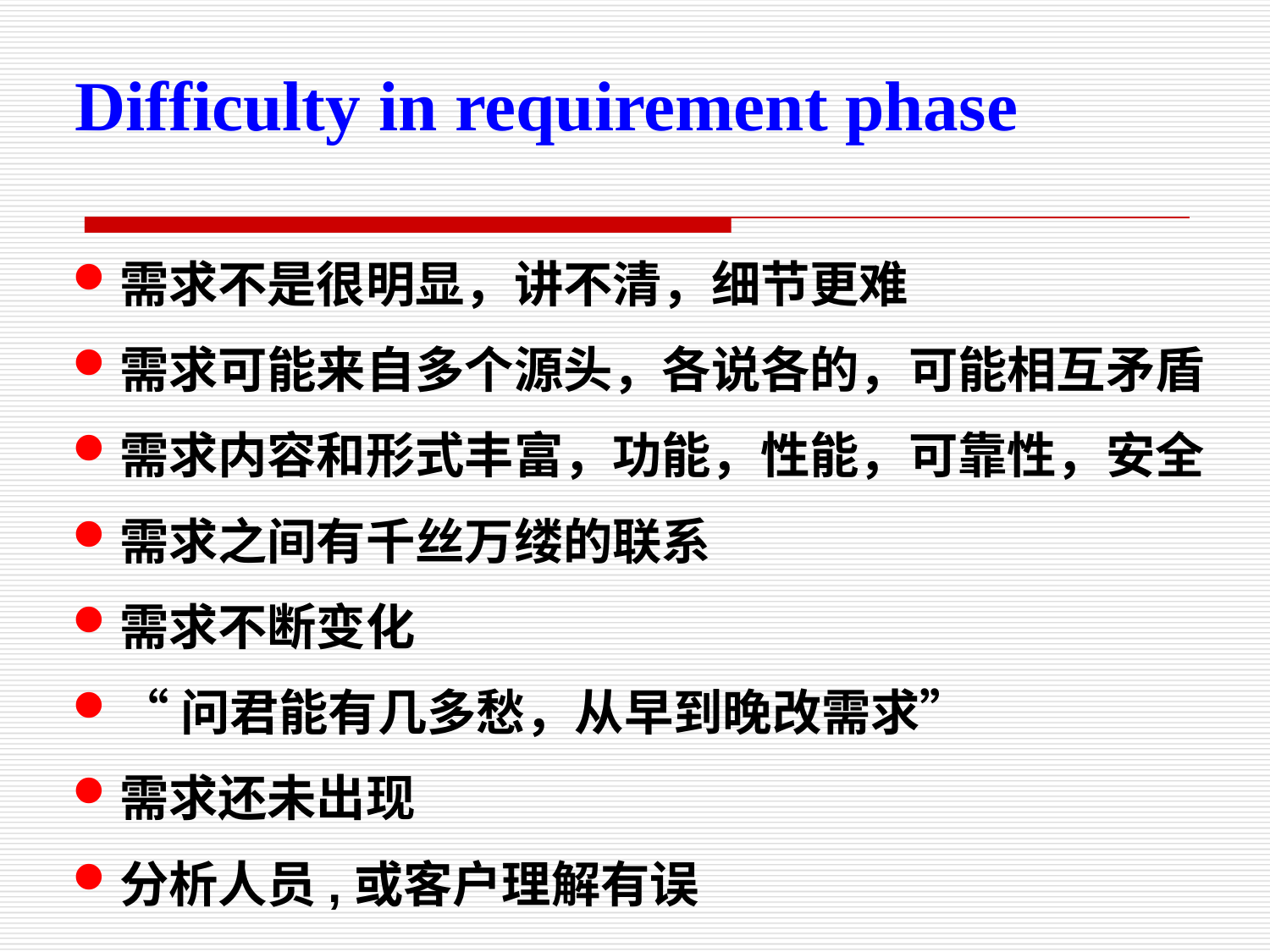

Difficulty in requirement phase

需求不是很明显，讲不清，细节更难
需求可能来自多个源头，各说各的，可能相互矛盾
需求内容和形式丰富，功能，性能，可靠性，安全
需求之间有千丝万缕的联系
需求不断变化
“问君能有几多愁，从早到晚改需求”
需求还未出现
分析人员,或客户理解有误